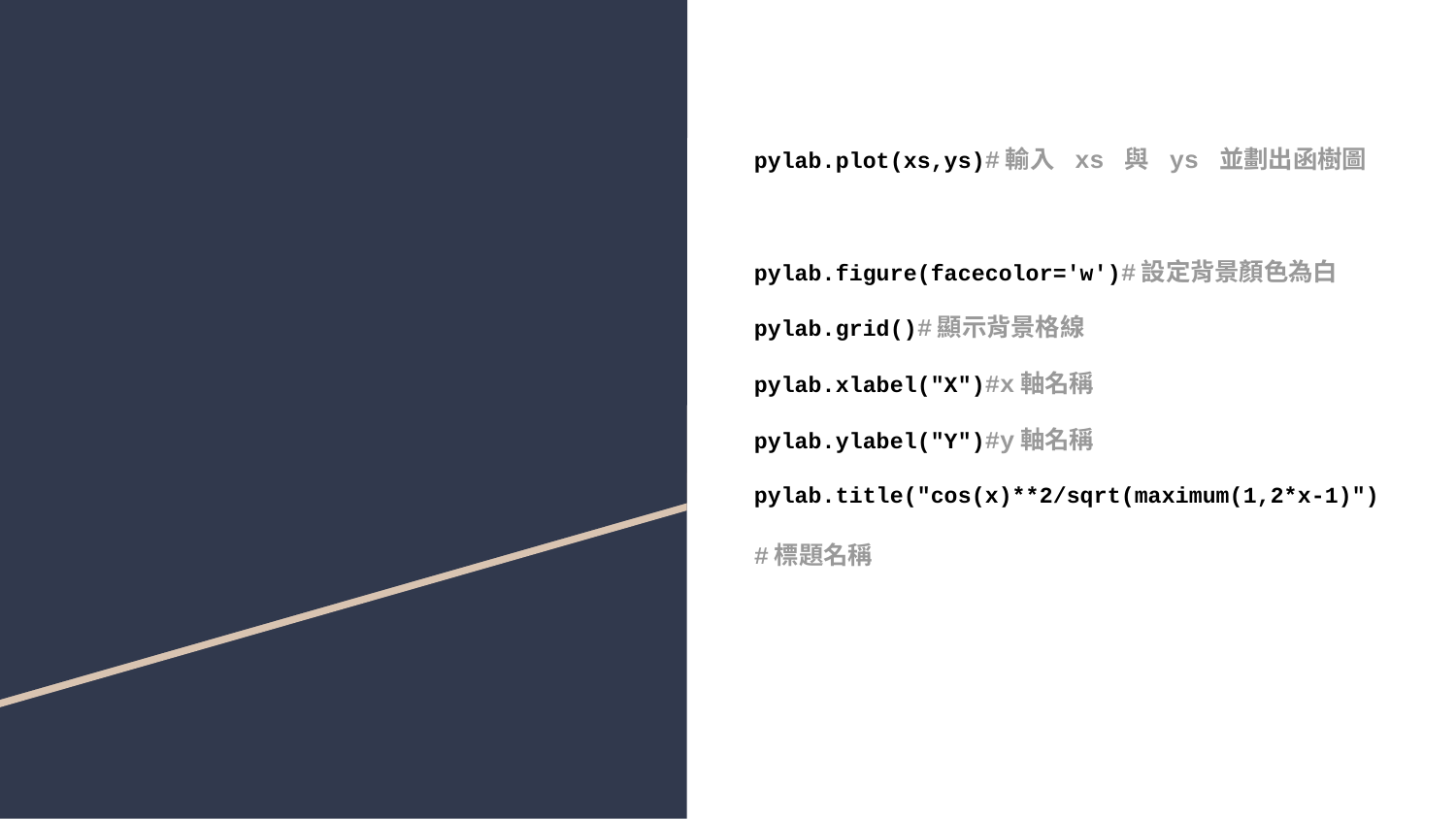

#

pylab.plot(xs,ys)#輸入 xs 與 ys 並劃出函樹圖

pylab.figure(facecolor='w')#設定背景顏色為白
pylab.grid()#顯示背景格線
pylab.xlabel("X")#x軸名稱
pylab.ylabel("Y")#y軸名稱
pylab.title("cos(x)**2/sqrt(maximum(1,2*x-1)")
#標題名稱